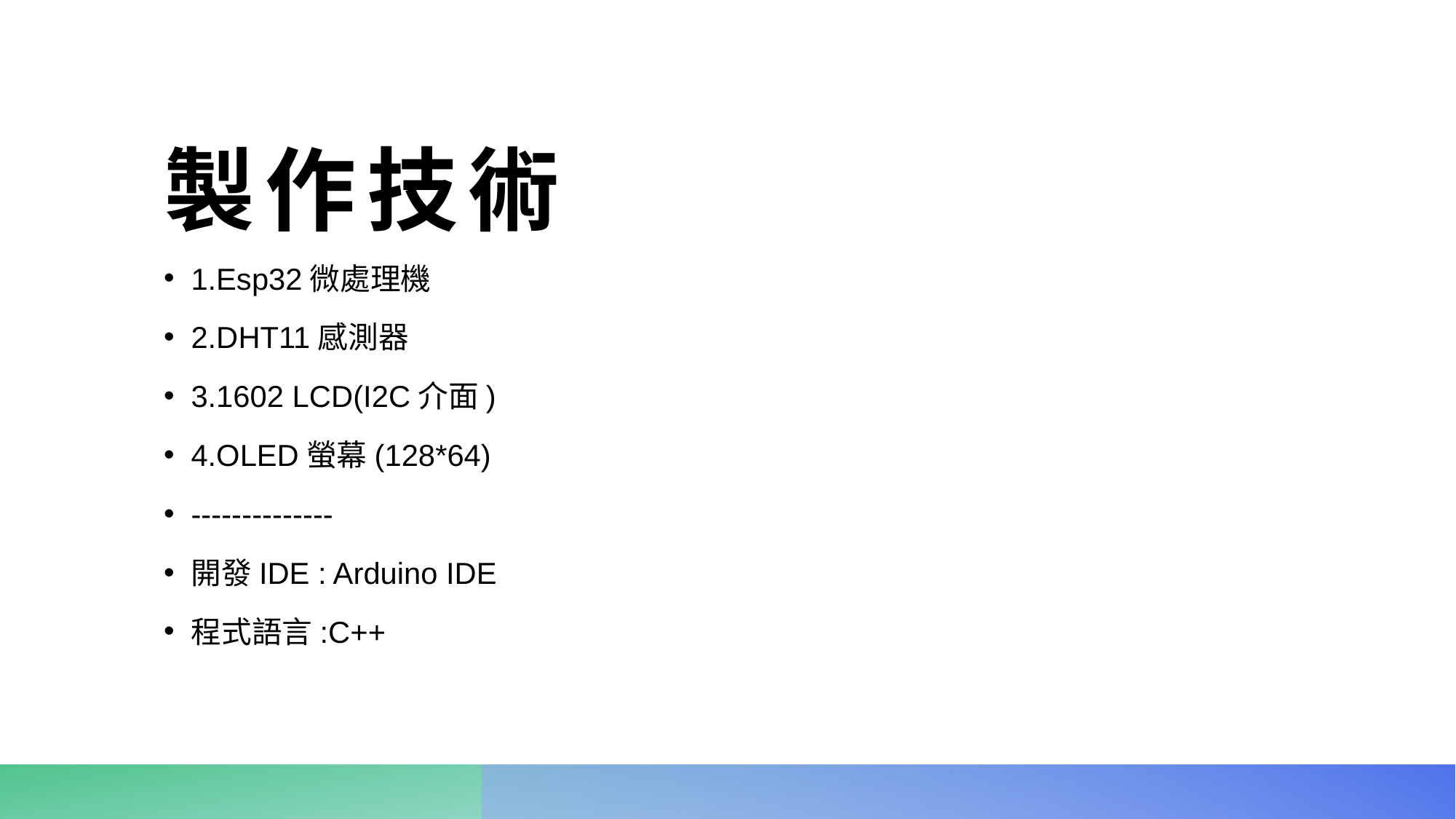

# 製作技術
1.Esp32微處理機
2.DHT11感測器
3.1602 LCD(I2C介面)
4.OLED螢幕(128*64)
--------------
開發IDE : Arduino IDE
程式語言:C++